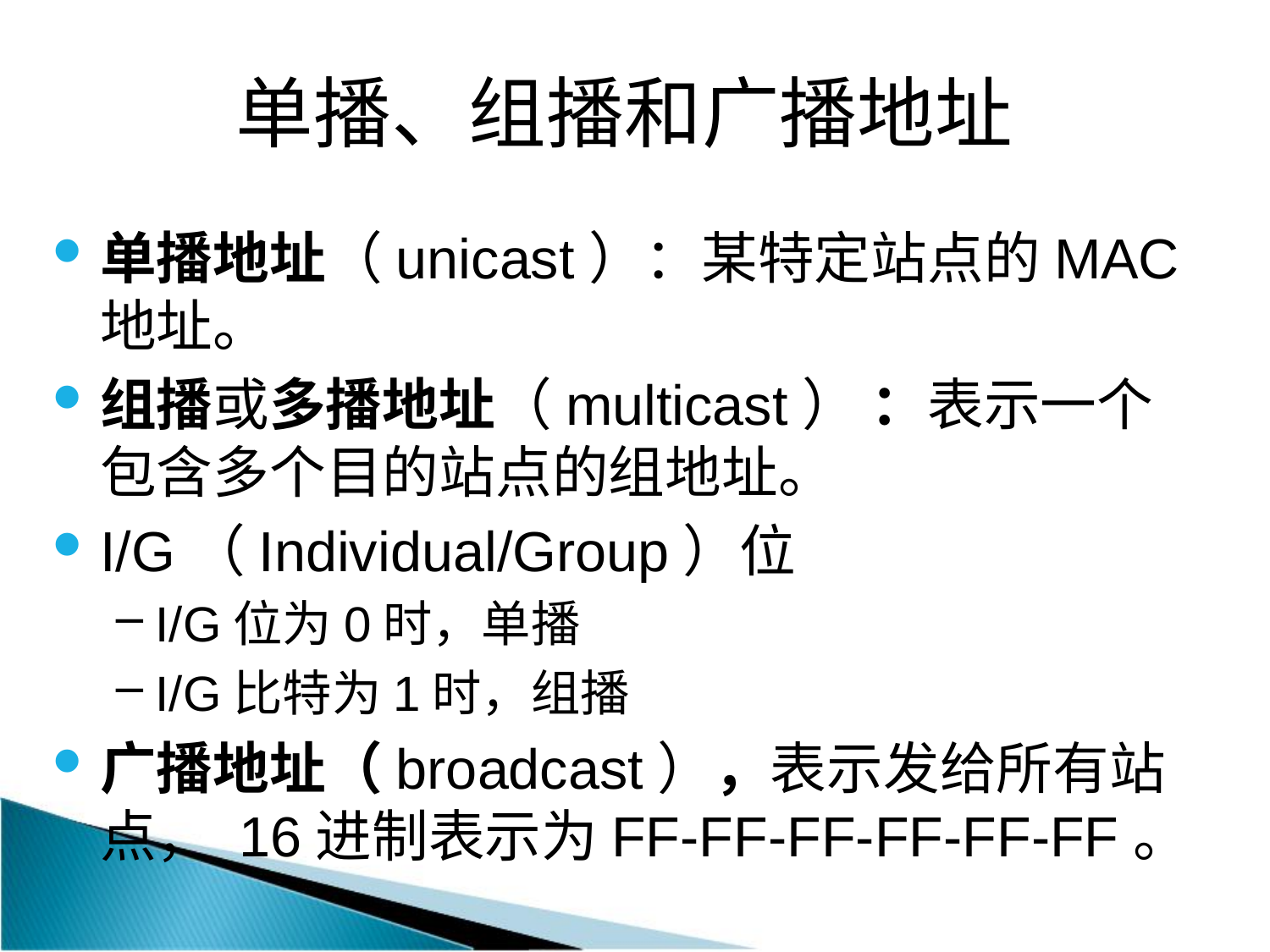

# 单播、组播和广播地址
单播地址（unicast）：某特定站点的MAC 地址。
组播或多播地址（multicast） ：表示一个包含多个目的站点的组地址。
I/G（Individual/Group）位
I/G位为0时，单播
I/G比特为1时，组播
广播地址（broadcast），表示发给所有站点， 16进制表示为FF-FF-FF-FF-FF-FF。